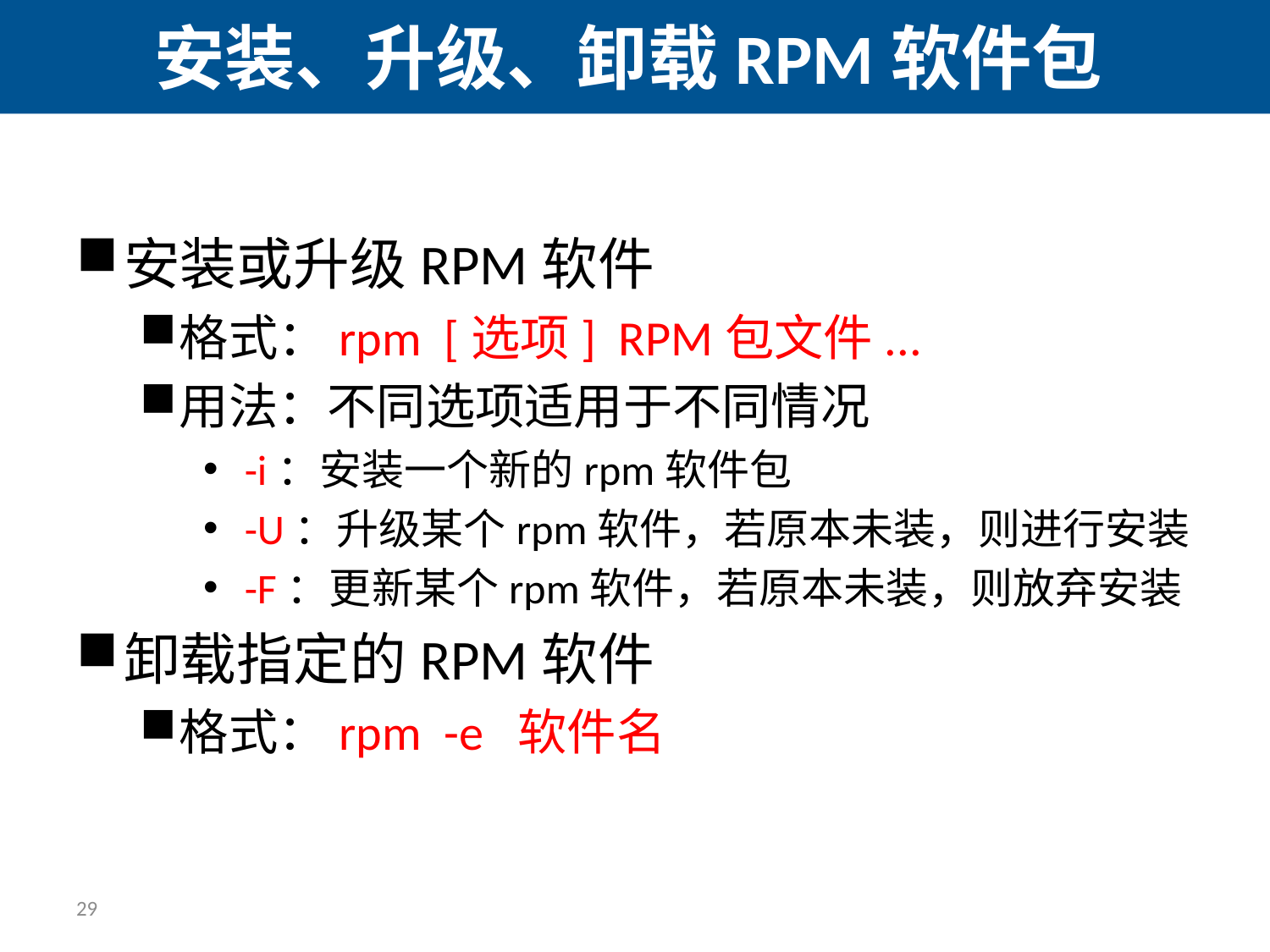

# 安装、升级、卸载RPM软件包
安装或升级RPM软件
格式：rpm  [选项]  RPM包文件...
用法：不同选项适用于不同情况
 -i：安装一个新的rpm软件包
 -U：升级某个rpm软件，若原本未装，则进行安装
 -F：更新某个rpm软件，若原本未装，则放弃安装
卸载指定的RPM软件
格式：rpm  -e  软件名
29